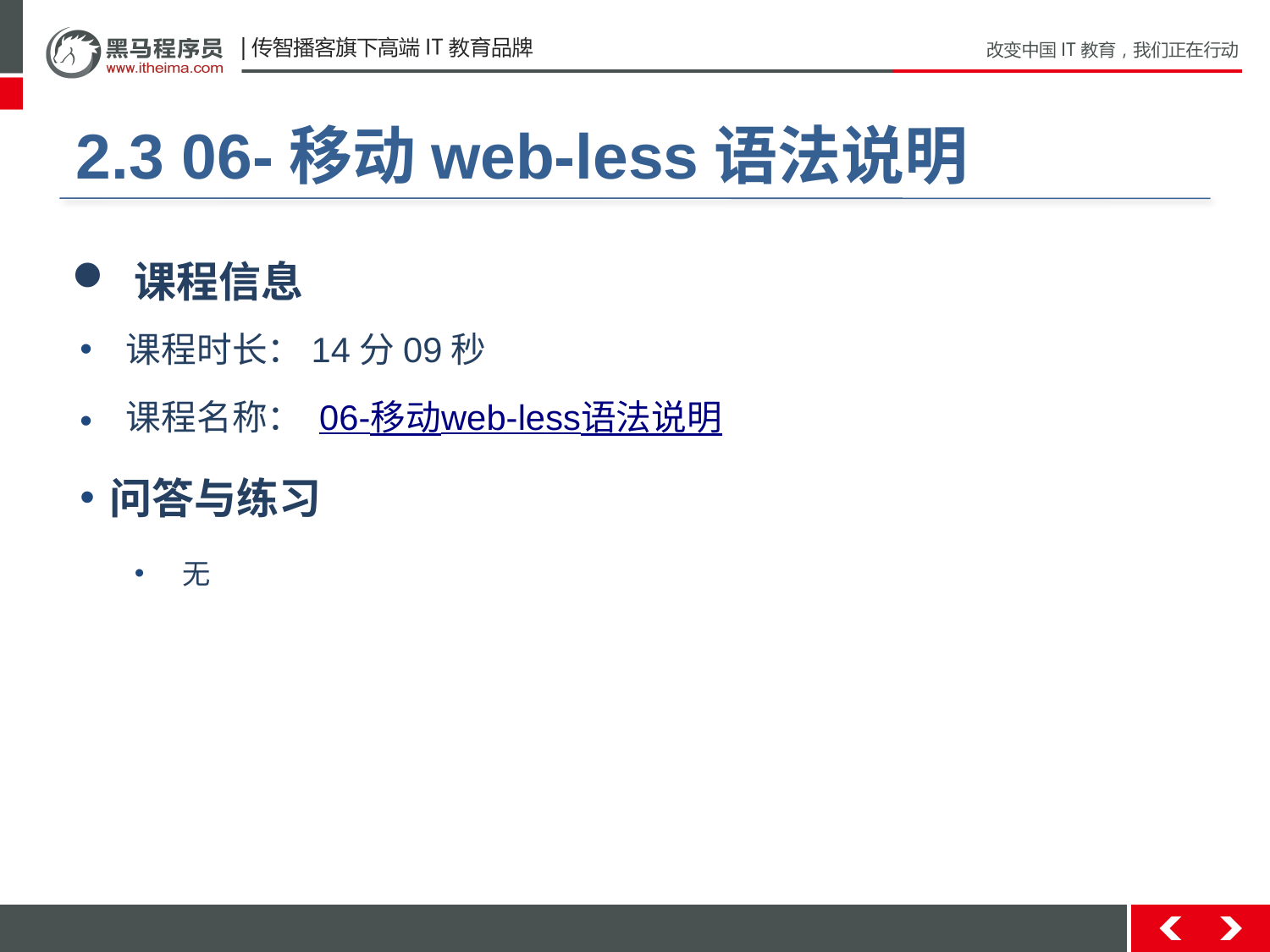

#
2.3 06-移动web-less语法说明
 课程信息
 课程时长：14分09秒
 课程名称： 06-移动web-less语法说明
问答与练习
无